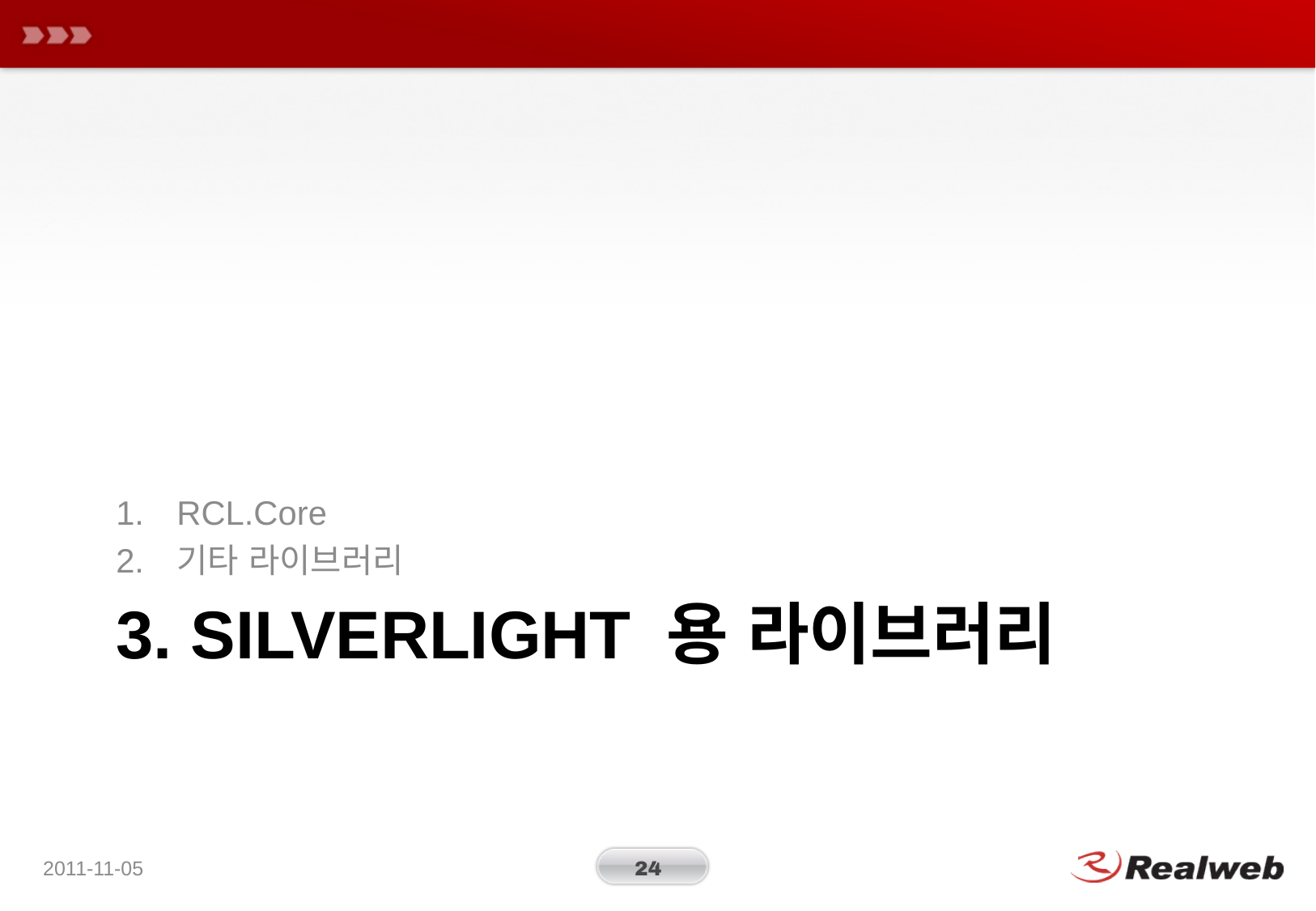

RCL.Core
기타 라이브러리
# 3. Silverlight 용 라이브러리
2011-11-05
24